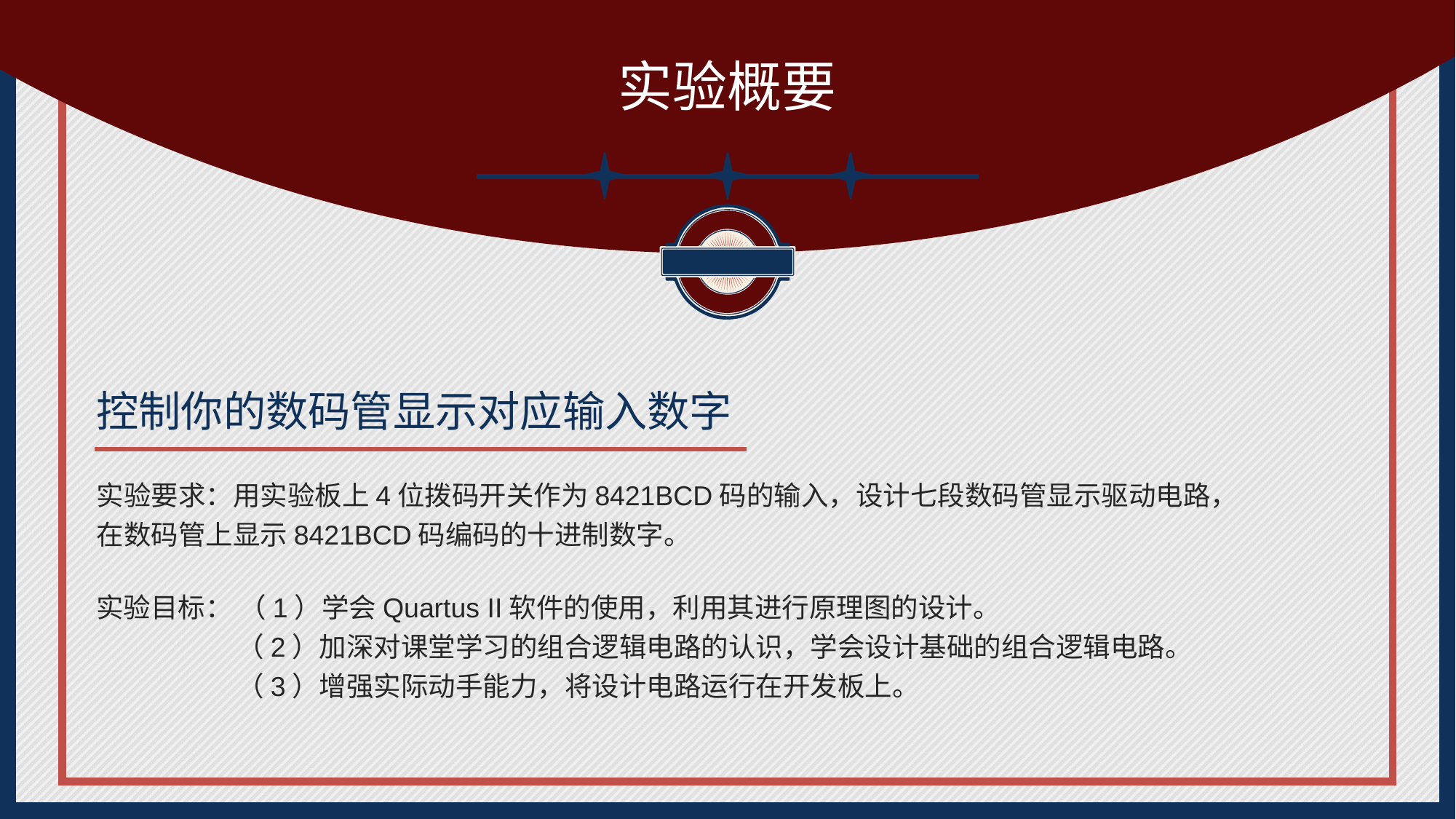

实验概要

控制你的数码管显示对应输入数字
实验要求：用实验板上4位拨码开关作为8421BCD码的输入，设计七段数码管显示驱动电路，在数码管上显示8421BCD码编码的十进制数字。
实验目标： （1）学会Quartus II软件的使用，利用其进行原理图的设计。
	    （2）加深对课堂学习的组合逻辑电路的认识，学会设计基础的组合逻辑电路。
	    （3）增强实际动手能力，将设计电路运行在开发板上。